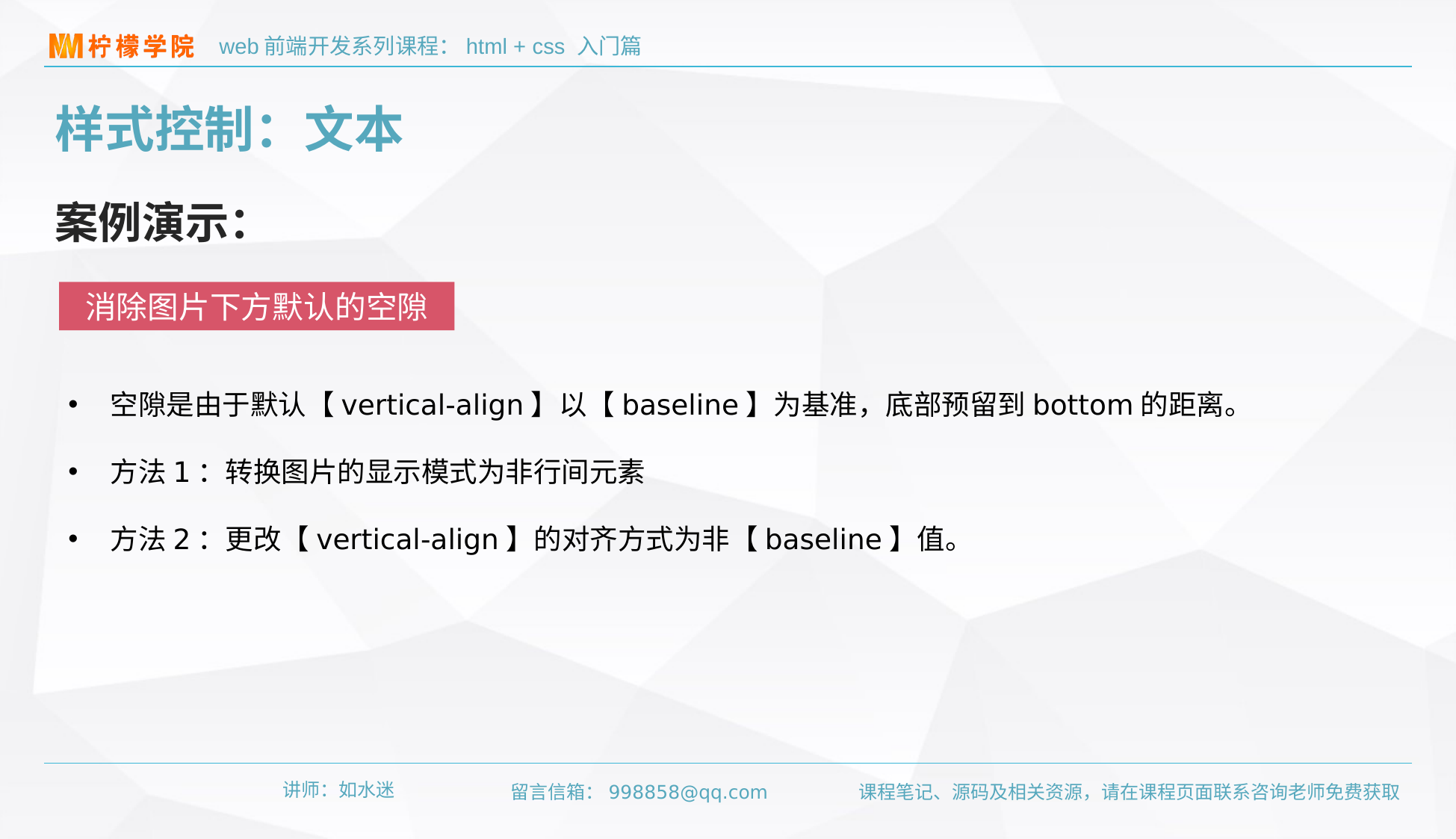

样式控制：文本
案例演示：
消除图片下方默认的空隙
空隙是由于默认【vertical-align】以【baseline】为基准，底部预留到bottom的距离。
方法1：转换图片的显示模式为非行间元素
方法2：更改【vertical-align】的对齐方式为非【baseline】值。